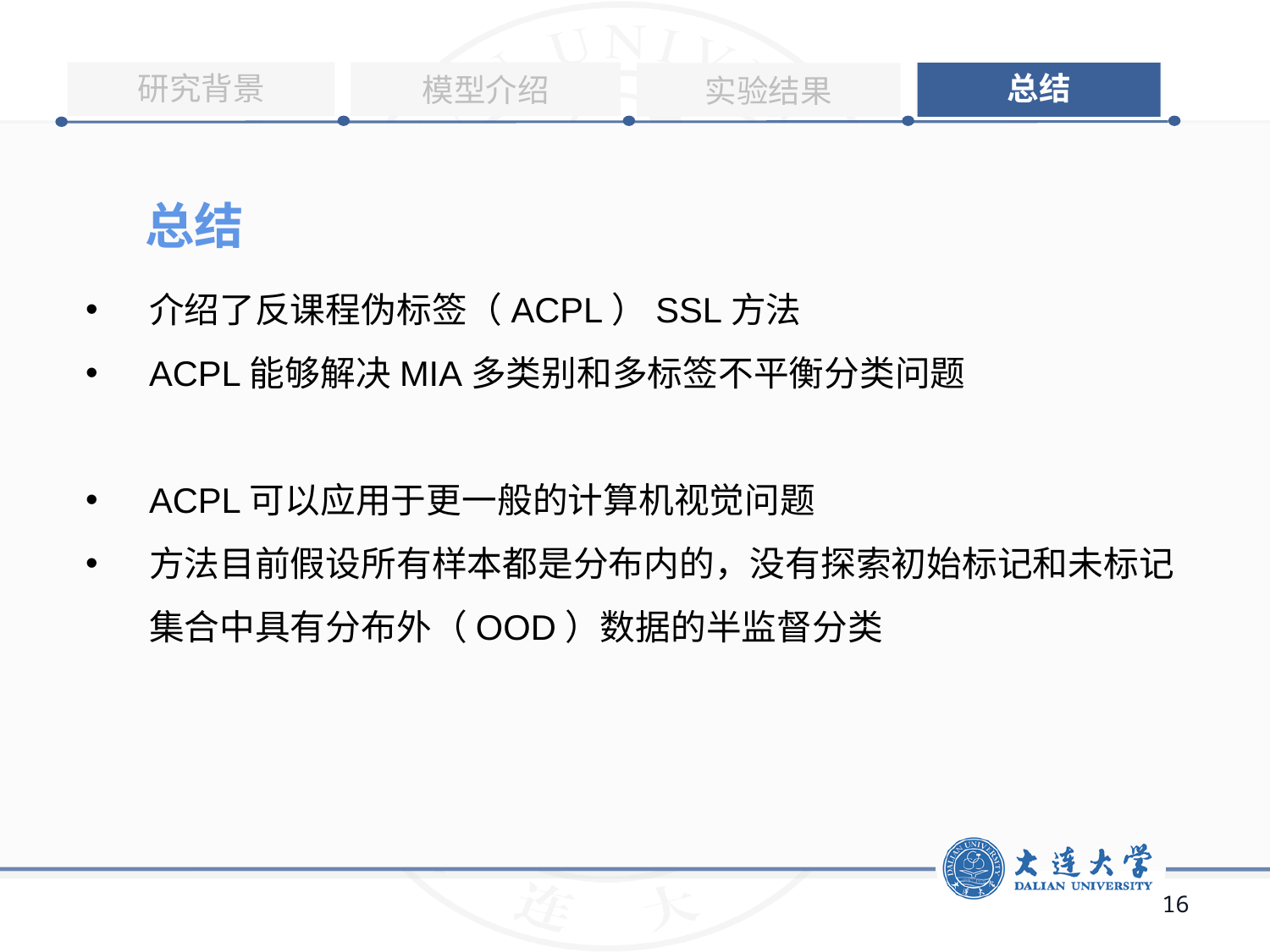

总结
介绍了反课程伪标签（ACPL）SSL方法
ACPL能够解决MIA多类别和多标签不平衡分类问题

ACPL可以应用于更一般的计算机视觉问题
方法目前假设所有样本都是分布内的，没有探索初始标记和未标记集合中具有分布外（OOD）数据的半监督分类